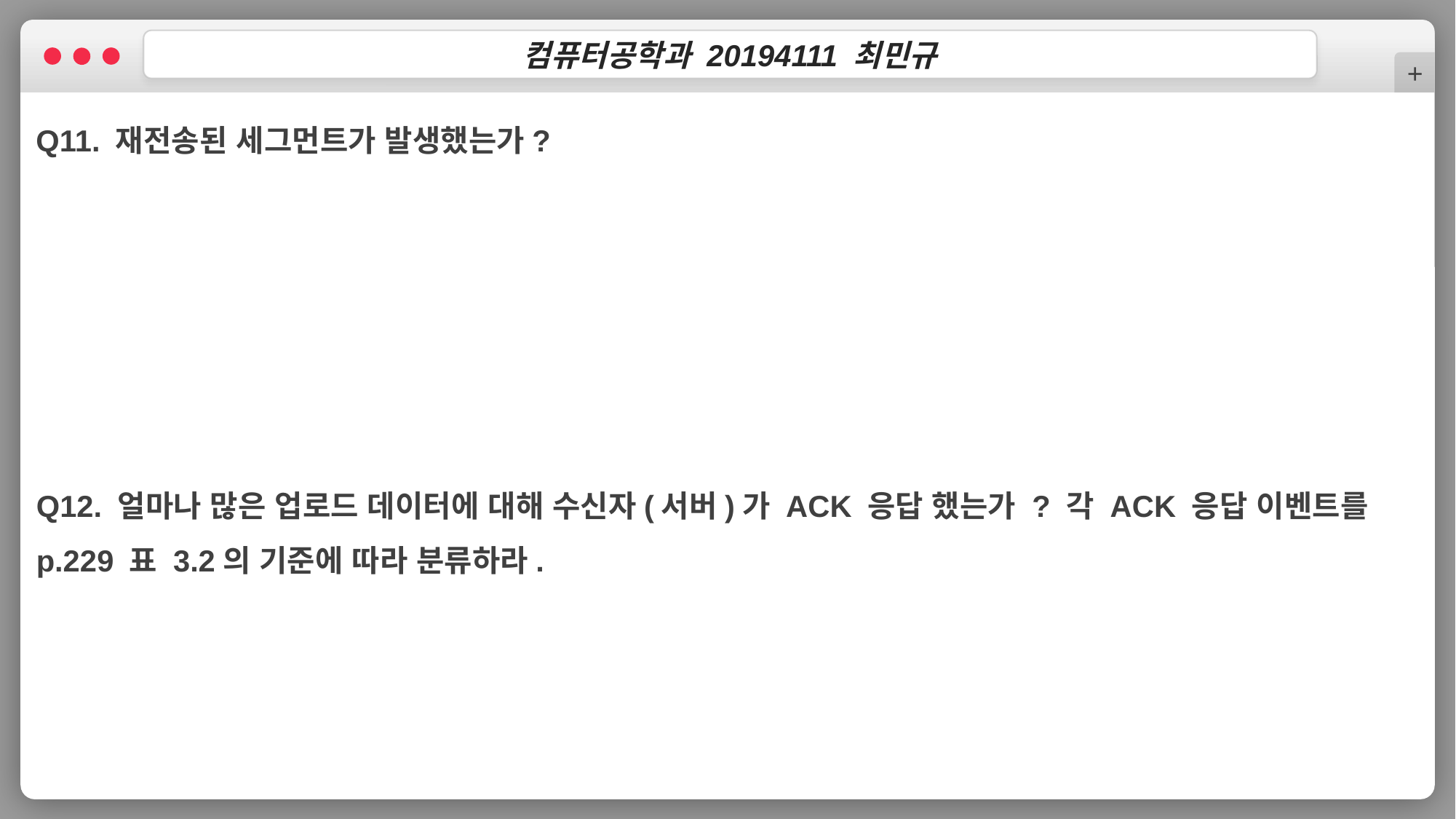

컴퓨터공학과 20194111 최민규

+
Q11. 재전송된 세그먼트가 발생했는가?
Q12. 얼마나 많은 업로드 데이터에 대해 수신자(서버)가 ACK 응답 했는가 ? 각 ACK 응답 이벤트를 p.229 표 3.2의 기준에 따라 분류하라.